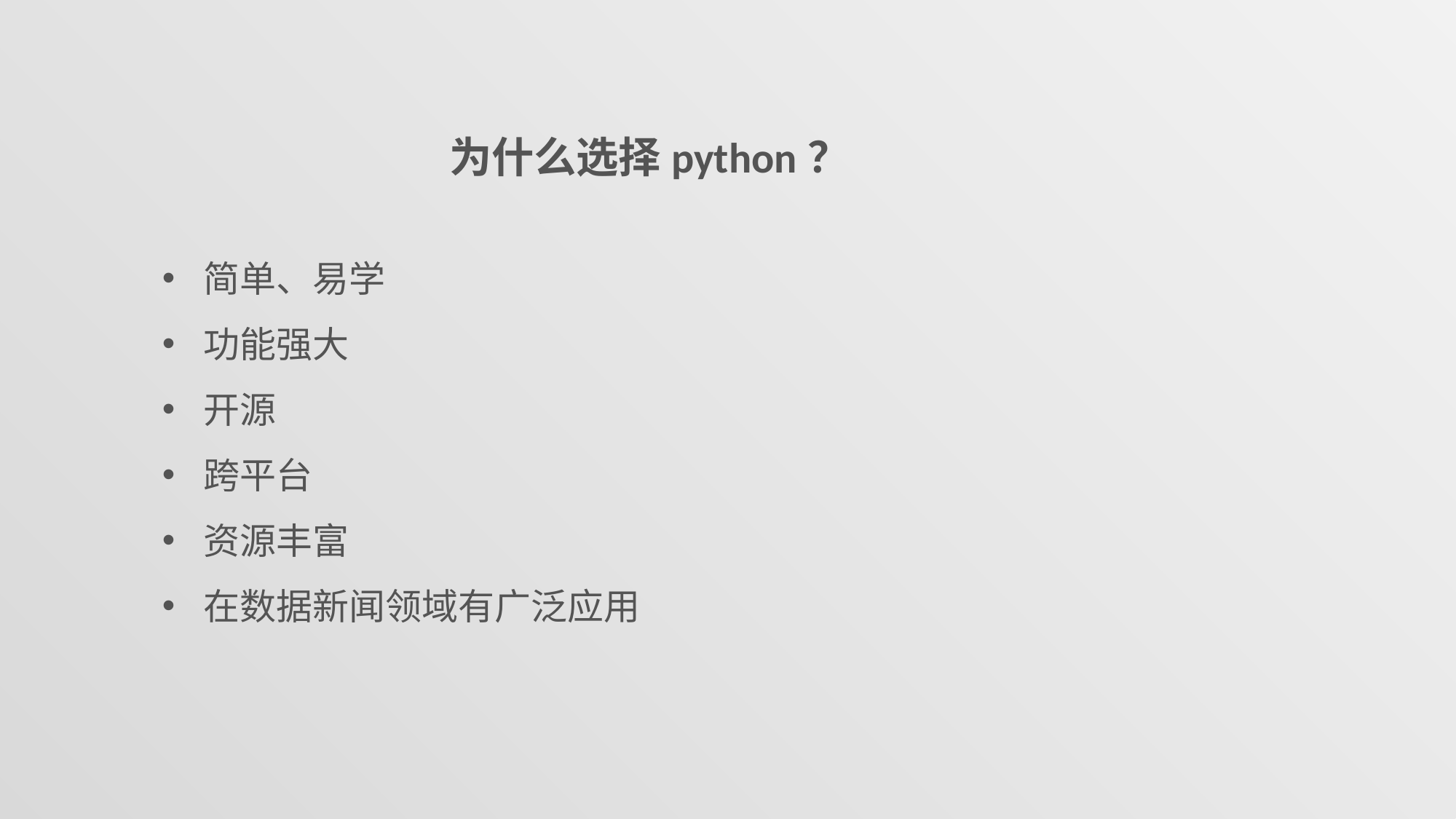

为什么选择python？

简单、易学
功能强大
开源
跨平台
资源丰富
在数据新闻领域有广泛应用